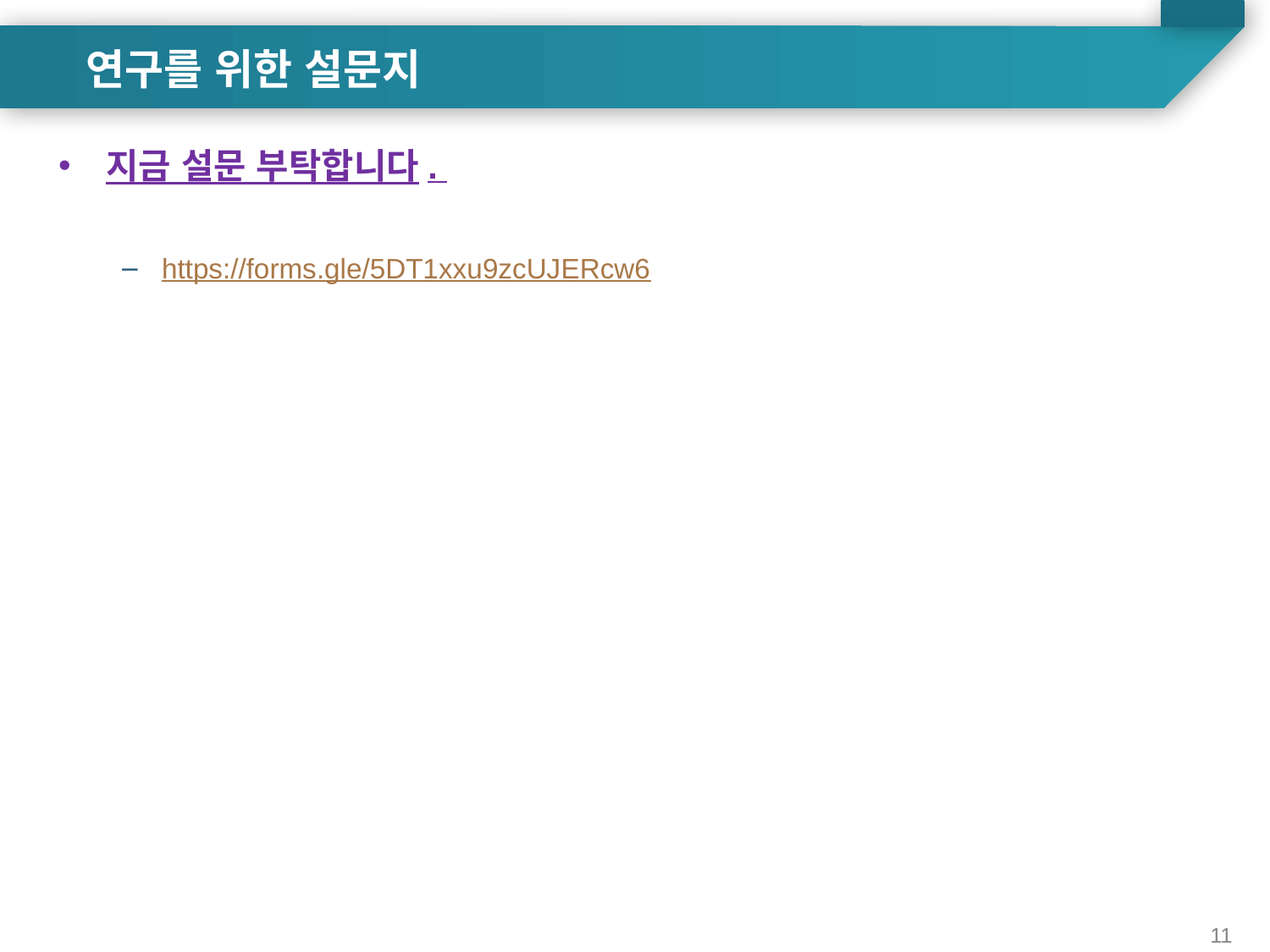

연구를 위한 설문지
지금 설문 부탁합니다.

https://forms.gle/5DT1xxu9zcUJERcw6

11